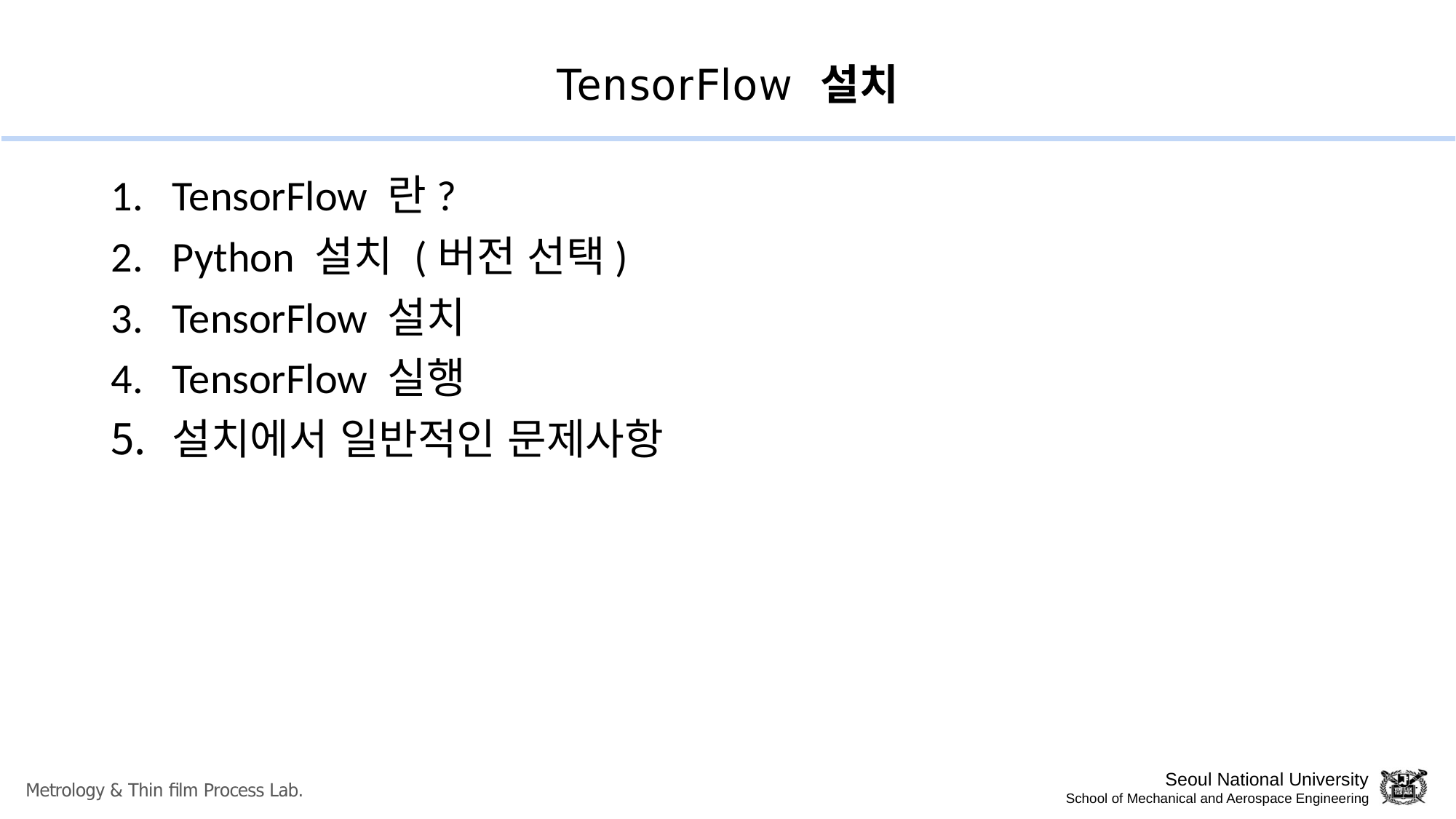

# TensorFlow 설치
TensorFlow 란?
Python 설치 (버전 선택)
TensorFlow 설치
TensorFlow 실행
설치에서 일반적인 문제사항